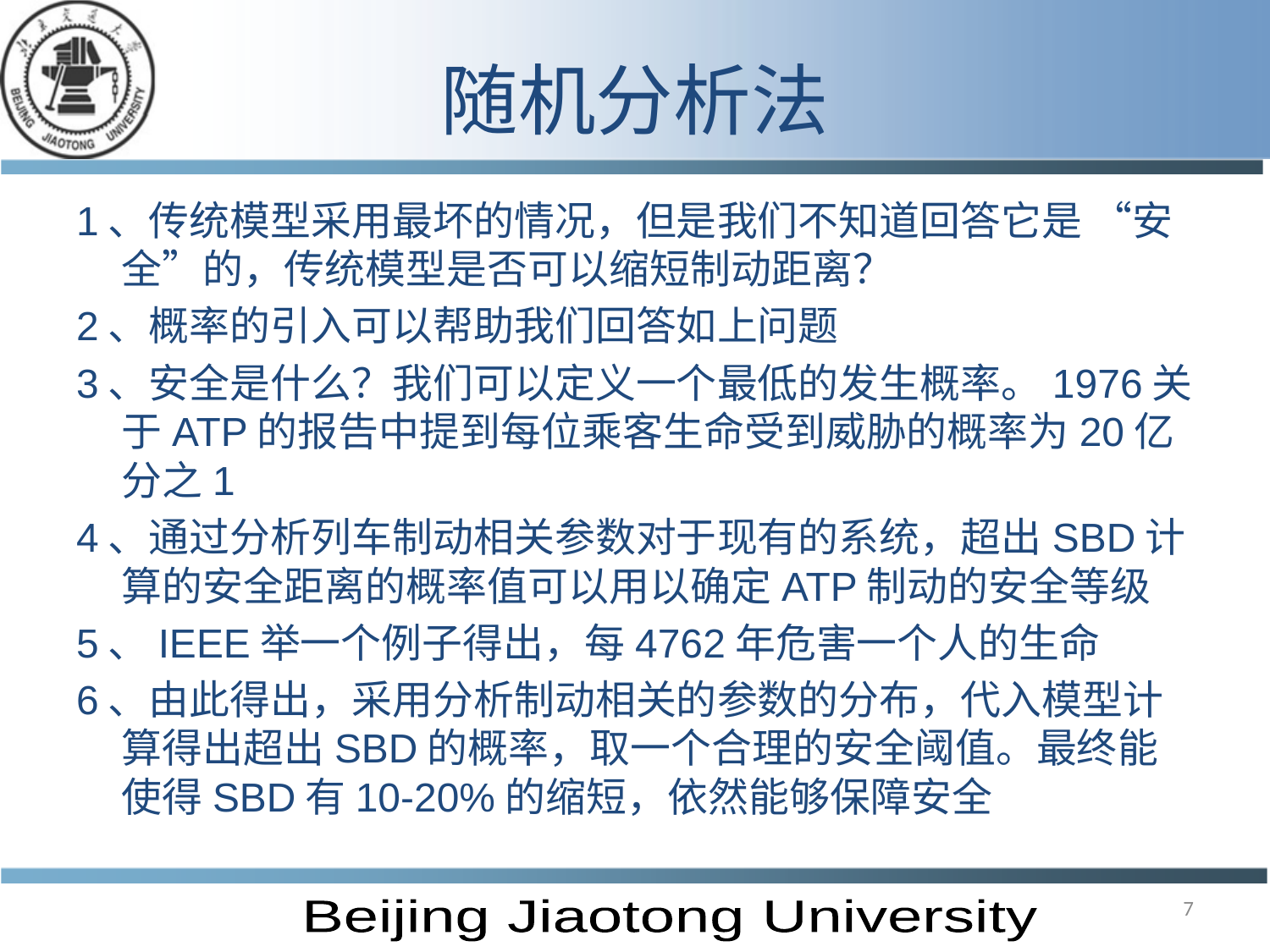

# 随机分析法
1、传统模型采用最坏的情况，但是我们不知道回答它是 “安全”的，传统模型是否可以缩短制动距离？
2、概率的引入可以帮助我们回答如上问题
3、安全是什么？我们可以定义一个最低的发生概率。1976关于ATP的报告中提到每位乘客生命受到威胁的概率为20亿分之1
4、通过分析列车制动相关参数对于现有的系统，超出SBD计算的安全距离的概率值可以用以确定ATP制动的安全等级
5、IEEE举一个例子得出，每4762年危害一个人的生命
6、由此得出，采用分析制动相关的参数的分布，代入模型计算得出超出SBD的概率，取一个合理的安全阈值。最终能使得SBD有10-20%的缩短，依然能够保障安全
7